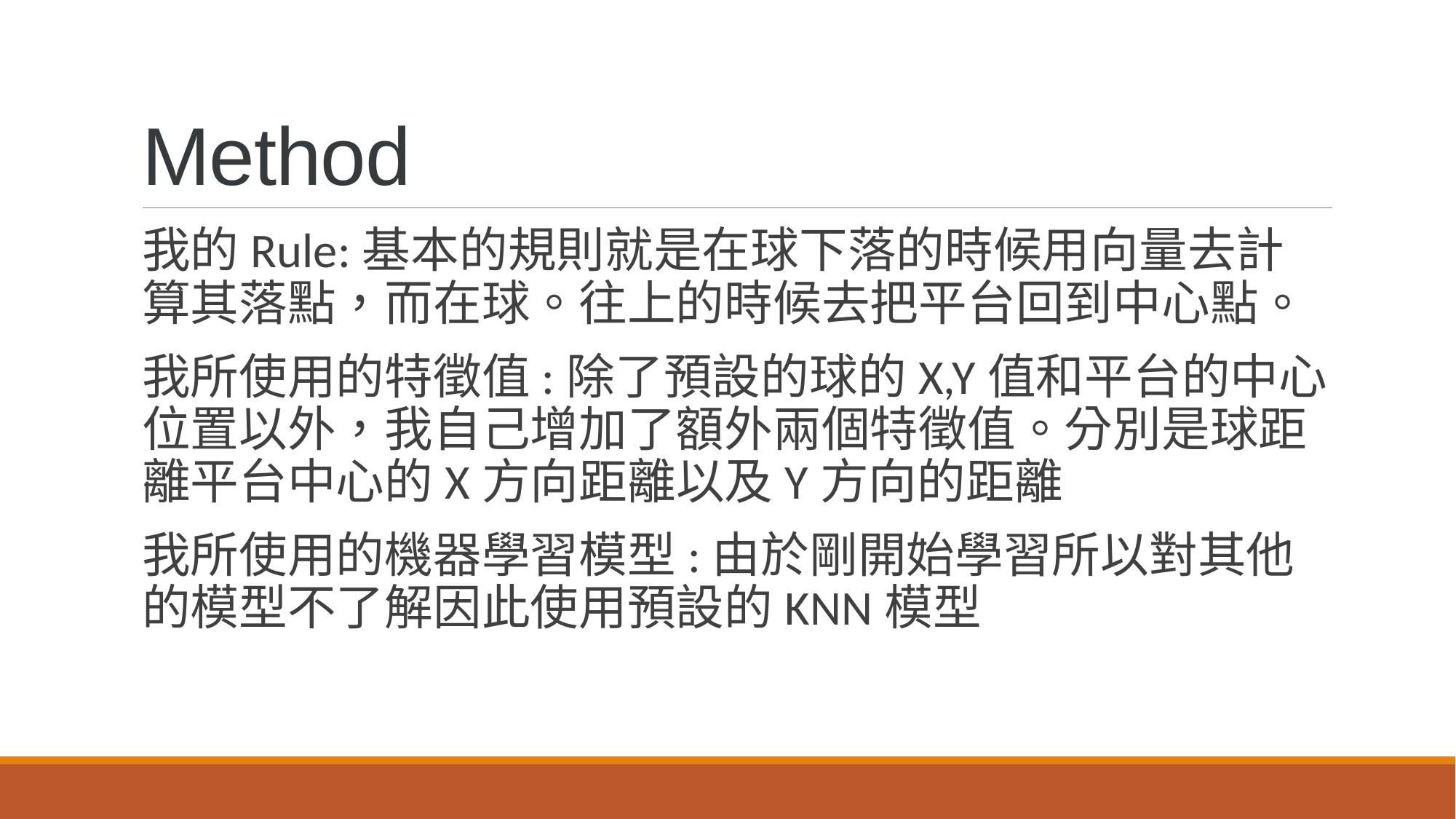

# Method
我的Rule:基本的規則就是在球下落的時候用向量去計算其落點，而在球。往上的時候去把平台回到中心點。
我所使用的特徵值:除了預設的球的X,Y值和平台的中心位置以外，我自己增加了額外兩個特徵值。分別是球距離平台中心的X方向距離以及Y方向的距離
我所使用的機器學習模型:由於剛開始學習所以對其他的模型不了解因此使用預設的KNN模型